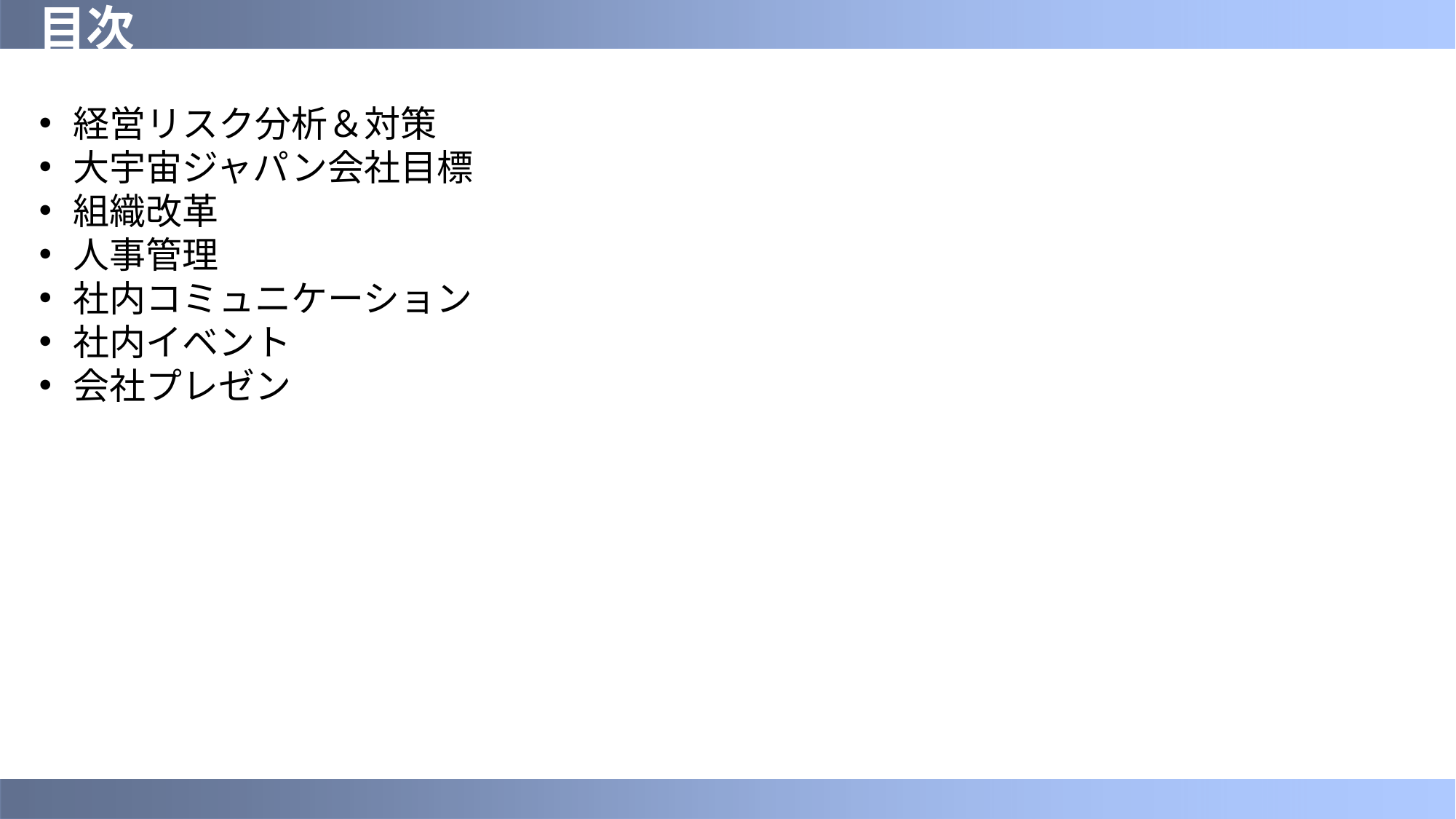

# 目次
経営リスク分析＆対策
大宇宙ジャパン会社目標
組織改革
人事管理
社内コミュニケーション
社内イベント
会社プレゼン